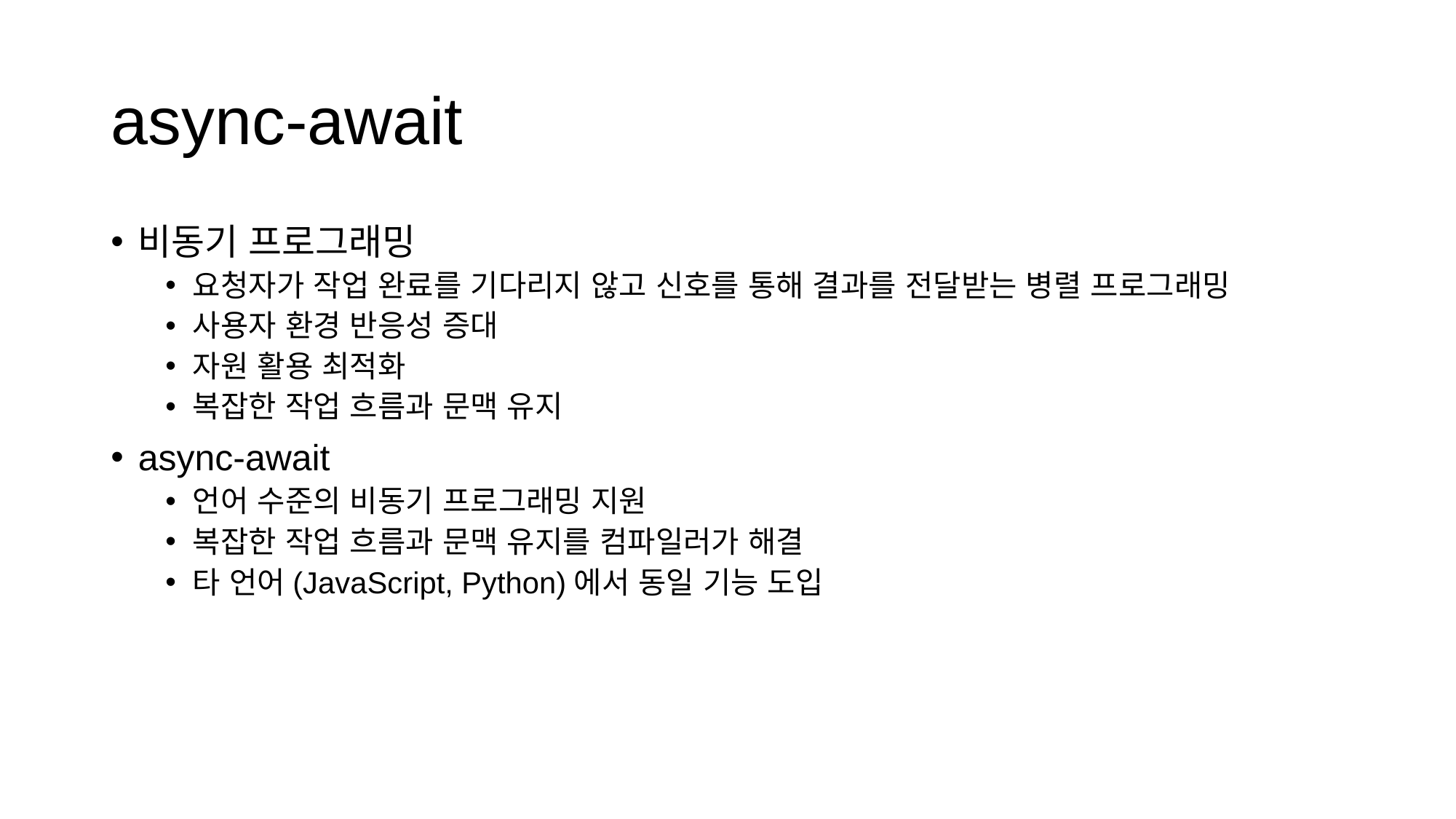

# async-await
비동기 프로그래밍
요청자가 작업 완료를 기다리지 않고 신호를 통해 결과를 전달받는 병렬 프로그래밍
사용자 환경 반응성 증대
자원 활용 최적화
복잡한 작업 흐름과 문맥 유지
async-await
언어 수준의 비동기 프로그래밍 지원
복잡한 작업 흐름과 문맥 유지를 컴파일러가 해결
타 언어(JavaScript, Python)에서 동일 기능 도입